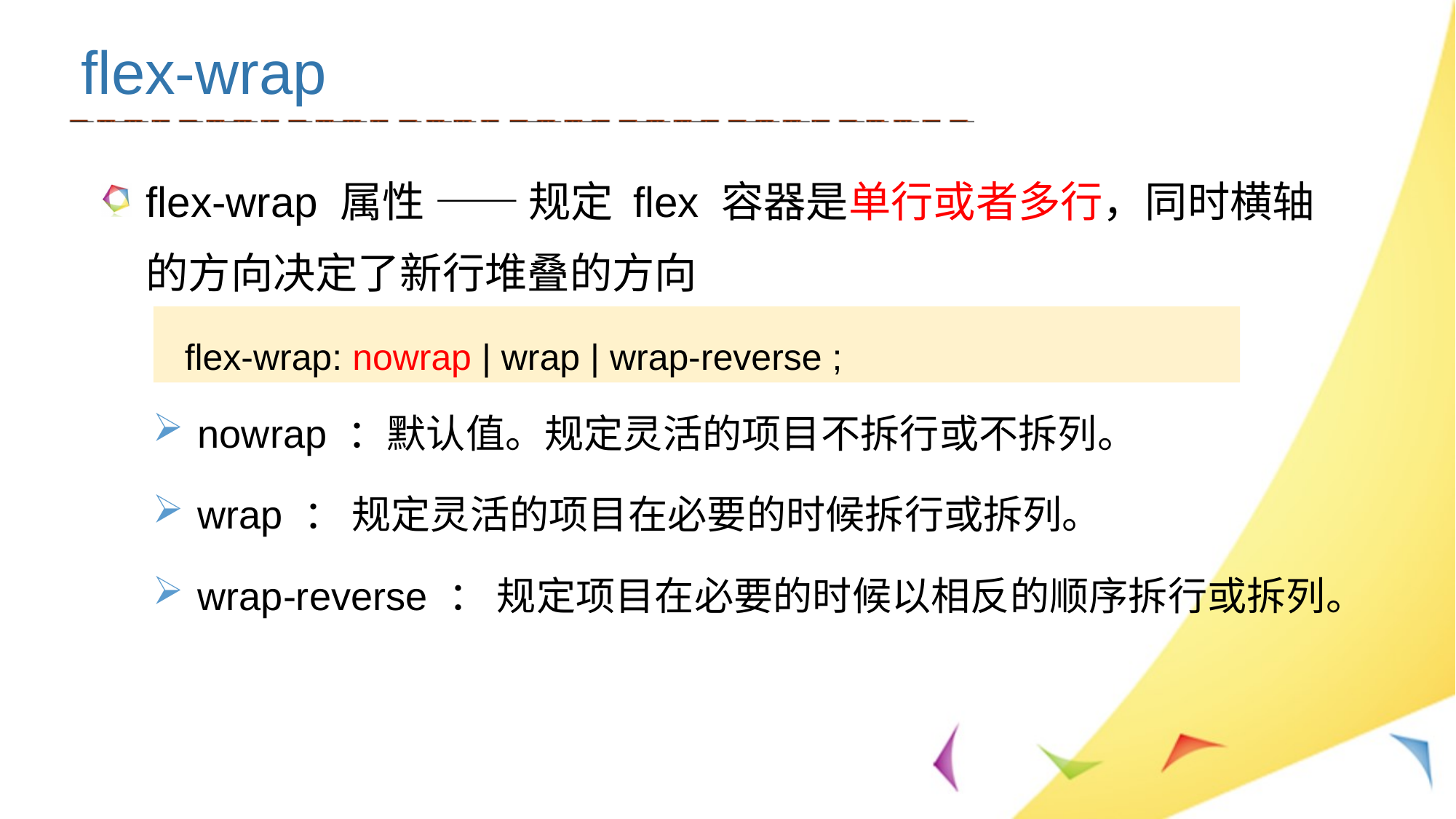

flex-wrap
flex-wrap 属性 —— 规定 flex 容器是单行或者多行，同时横轴的方向决定了新行堆叠的方向

nowrap ：默认值。规定灵活的项目不拆行或不拆列。
wrap ： 规定灵活的项目在必要的时候拆行或拆列。
wrap-reverse ： 规定项目在必要的时候以相反的顺序拆行或拆列。

  flex-wrap: nowrap | wrap | wrap-reverse ;